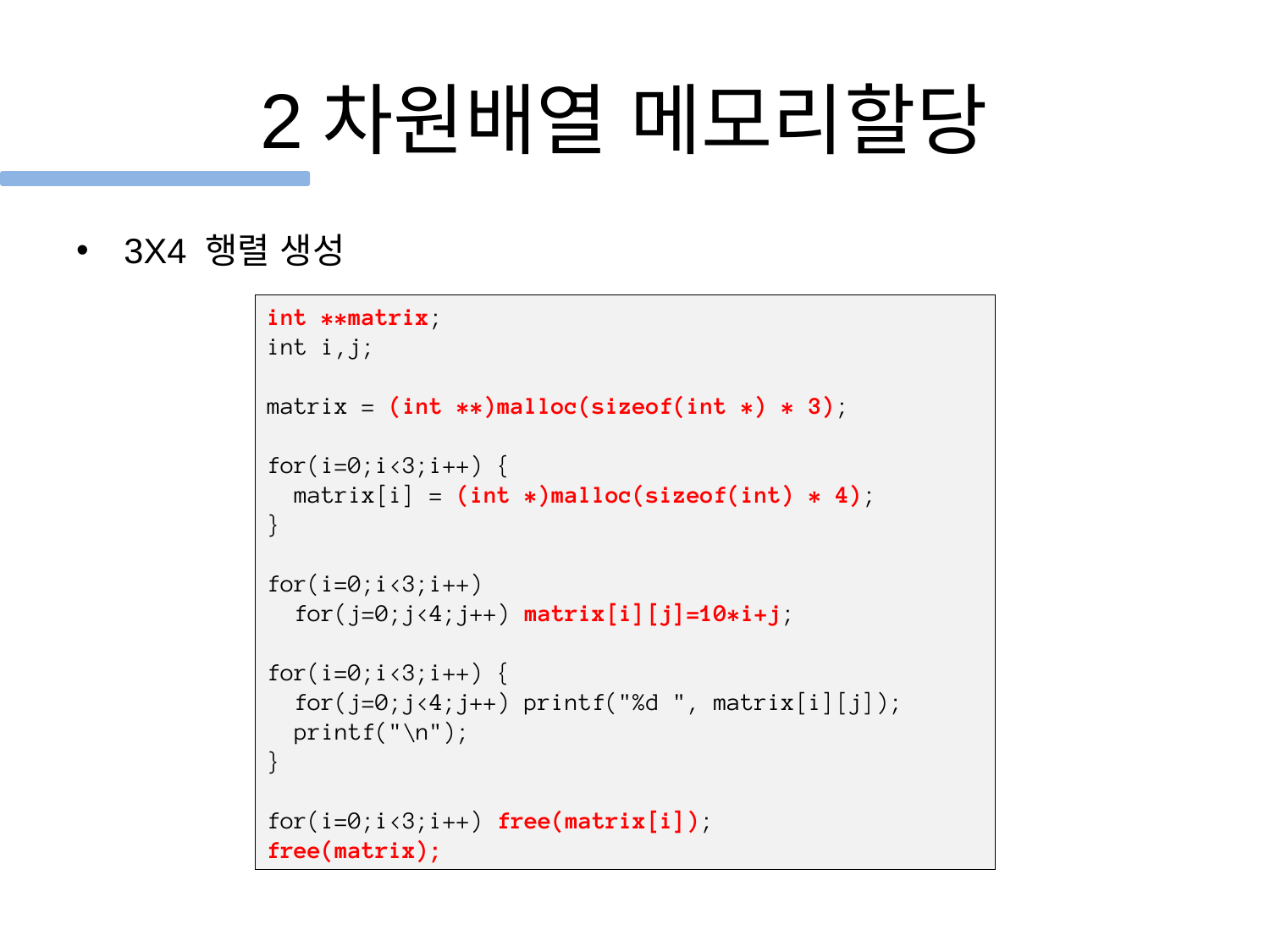

# 2차원배열 메모리할당

3X4 행렬 생성
int **matrix;
int i,j;

matrix = (int **)malloc(sizeof(int *) * 3);

for(i=0;i<3;i++) {
  matrix[i] = (int *)malloc(sizeof(int) * 4);
}

for(i=0;i<3;i++)
  for(j=0;j<4;j++) matrix[i][j]=10*i+j;

for(i=0;i<3;i++) {
  for(j=0;j<4;j++) printf("%d ", matrix[i][j]);
  printf("\n");
}

for(i=0;i<3;i++) free(matrix[i]);
free(matrix);